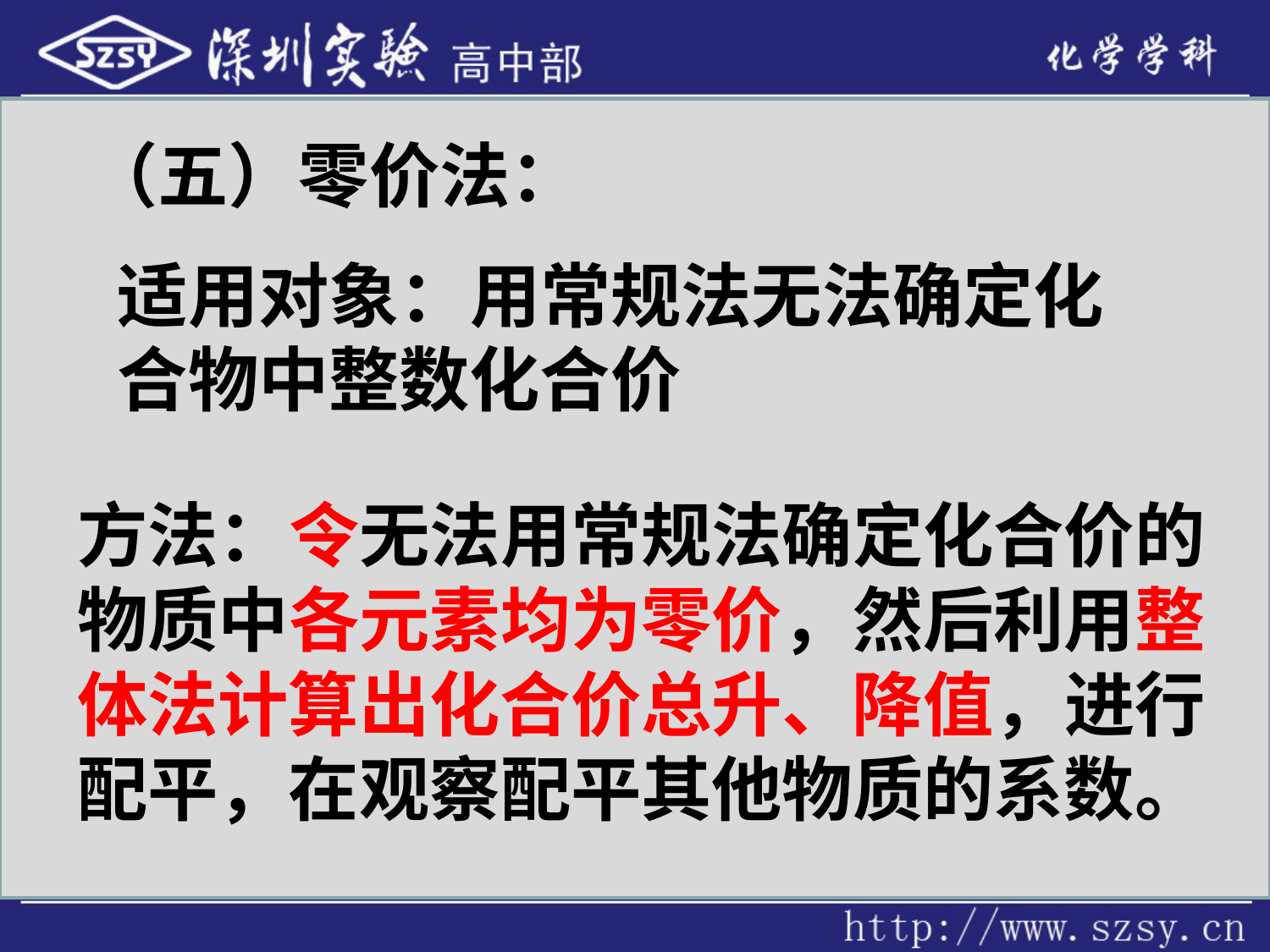

（五）零价法：
适用对象：用常规法无法确定化合物中整数化合价
方法：令无法用常规法确定化合价的物质中各元素均为零价，然后利用整体法计算出化合价总升、降值，进行配平，在观察配平其他物质的系数。